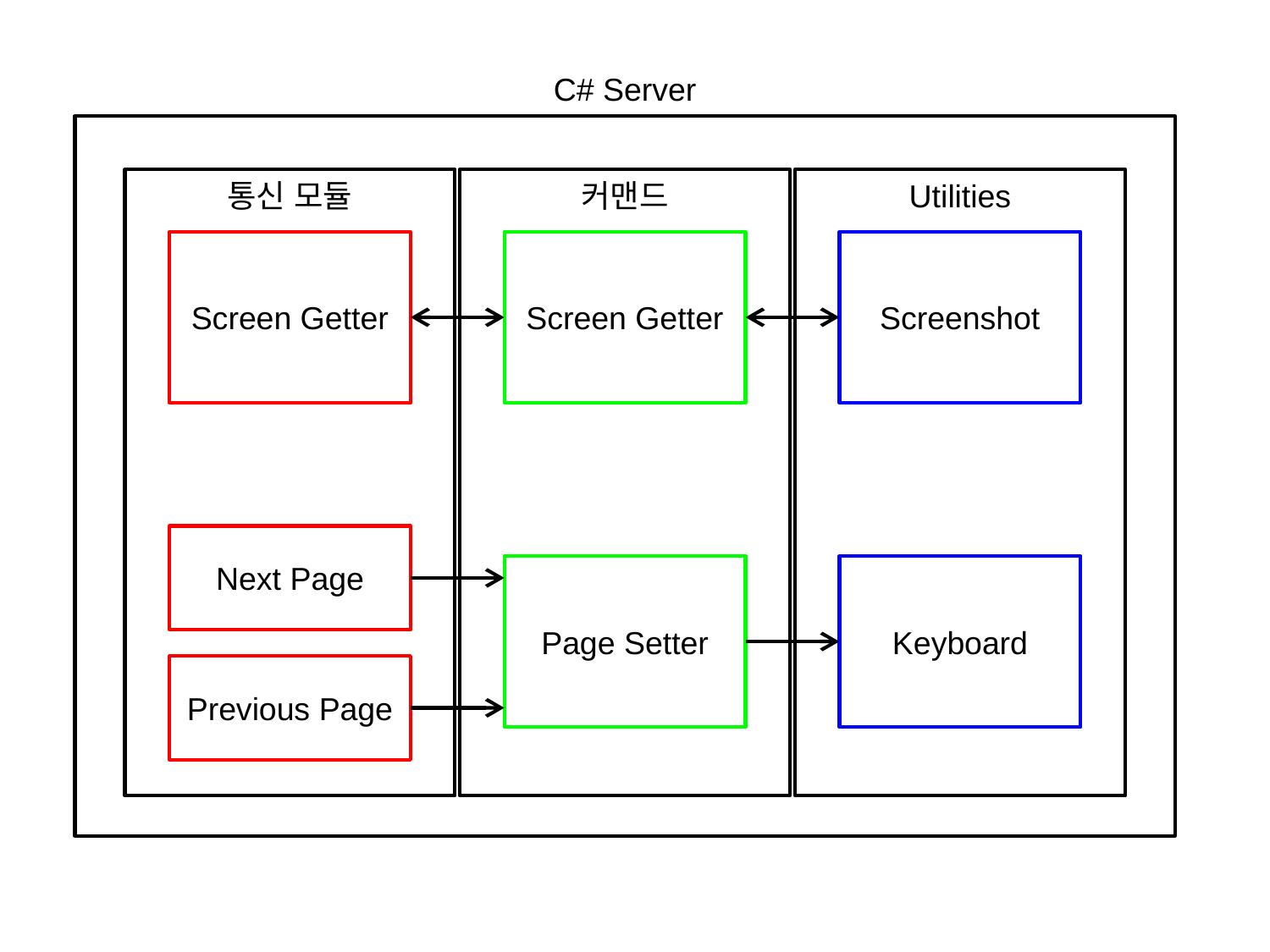

C# Server

통신 모듈
커맨드
Utilities
Screen Getter
Screen Getter
Screenshot
Next Page
Page Setter
Keyboard
Previous Page